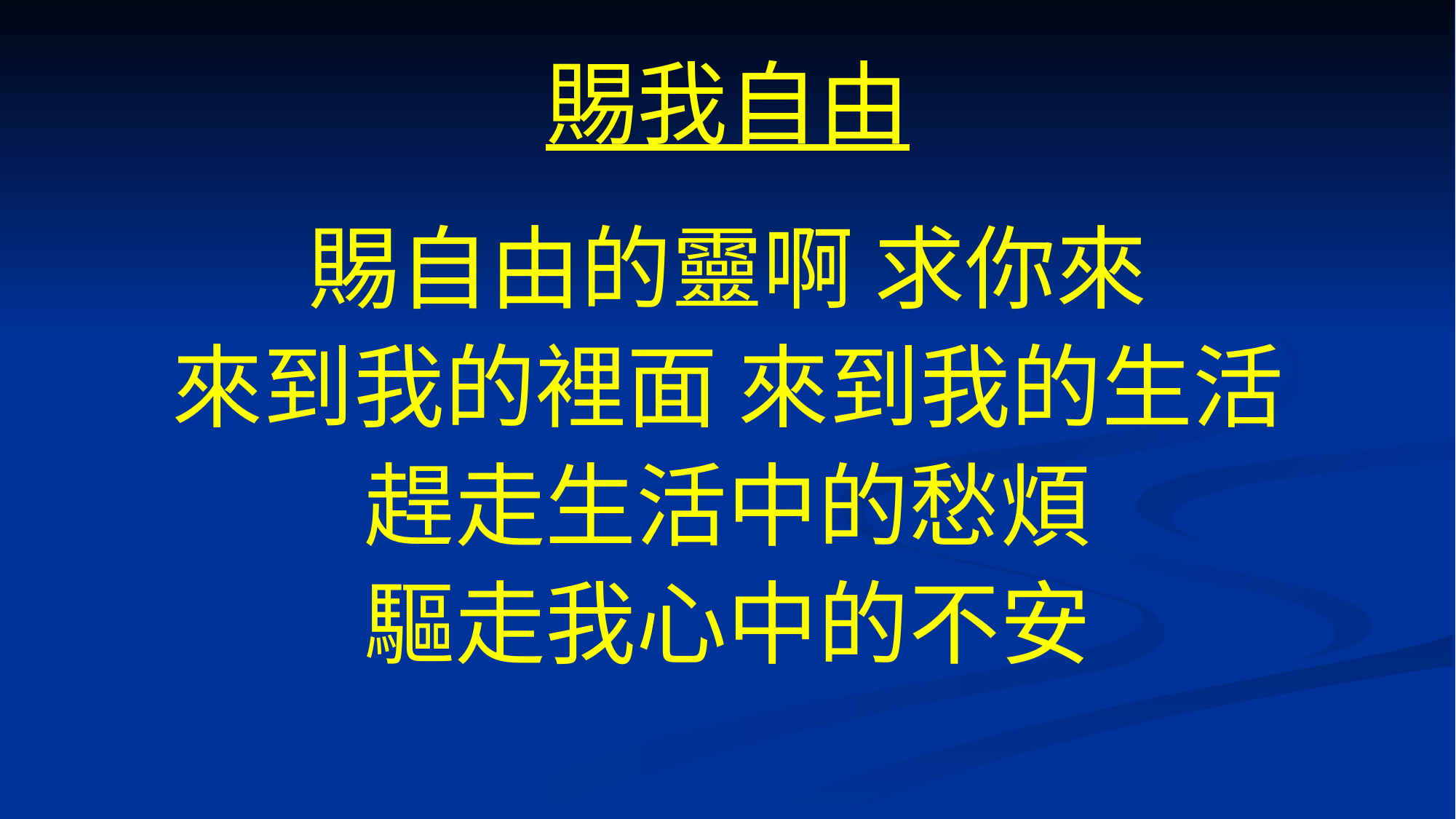

# 賜我自由
賜自由的靈啊 求你來
來到我的裡面 來到我的生活
趕走生活中的愁煩
驅走我心中的不安